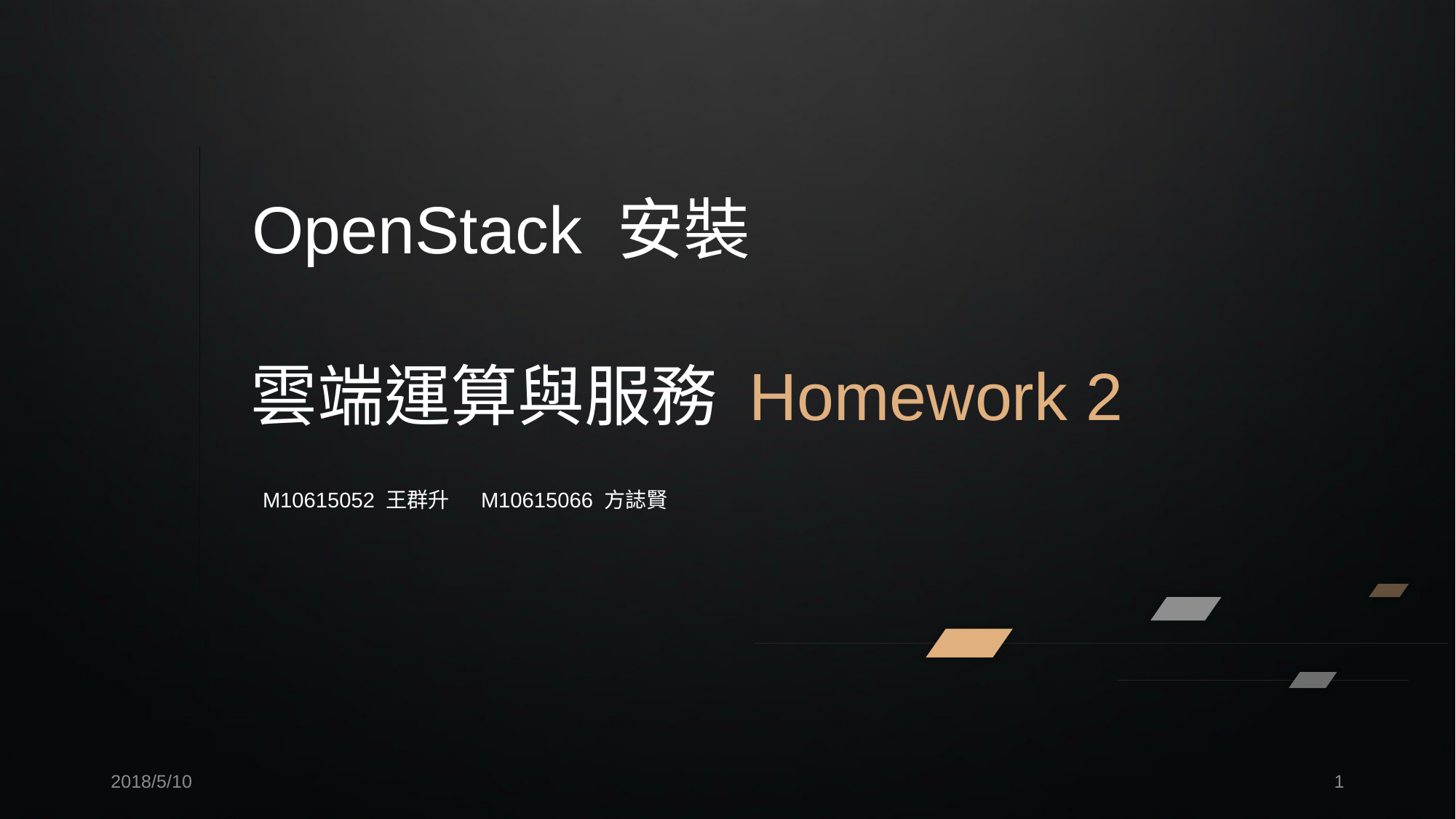

OpenStack 安裝
雲端運算與服務 Homework 2
M10615052 王群升	M10615066 方誌賢

2018/5/10
1